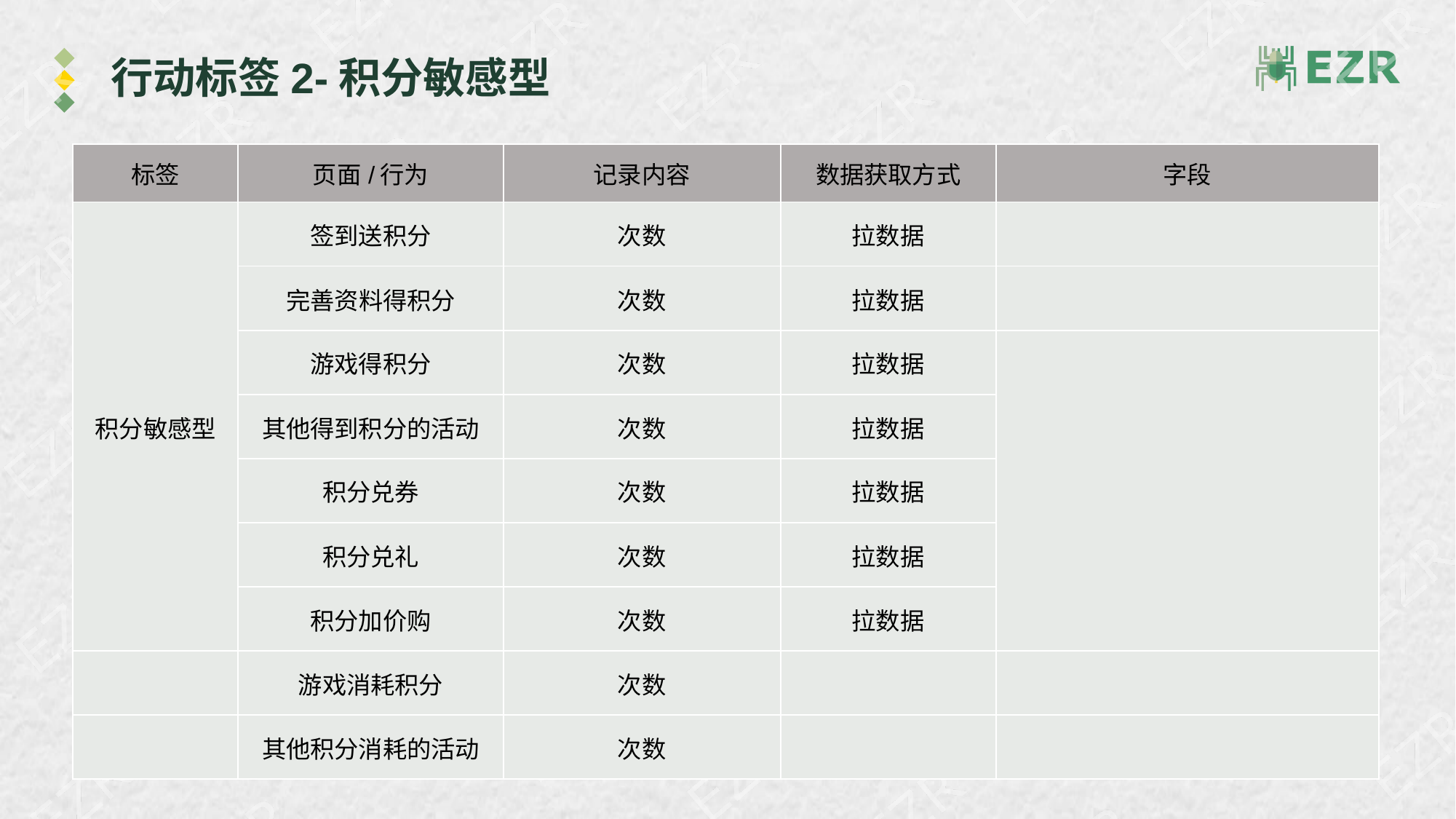

# 行动标签2-积分敏感型
| 标签 | 页面/行为 | 记录内容 | 数据获取方式 | 字段 |
| --- | --- | --- | --- | --- |
| 积分敏感型 | 签到送积分 | 次数 | 拉数据 |  |
|  | 完善资料得积分 | 次数 | 拉数据 |  |
|  | 游戏得积分 | 次数 | 拉数据 |  |
|  | 其他得到积分的活动 | 次数 | 拉数据 |  |
|  | 积分兑券 | 次数 | 拉数据 |  |
|  | 积分兑礼 | 次数 | 拉数据 |  |
|  | 积分加价购 | 次数 | 拉数据 |  |
|  | 游戏消耗积分 | 次数 |  |  |
|  | 其他积分消耗的活动 | 次数 |  |  |